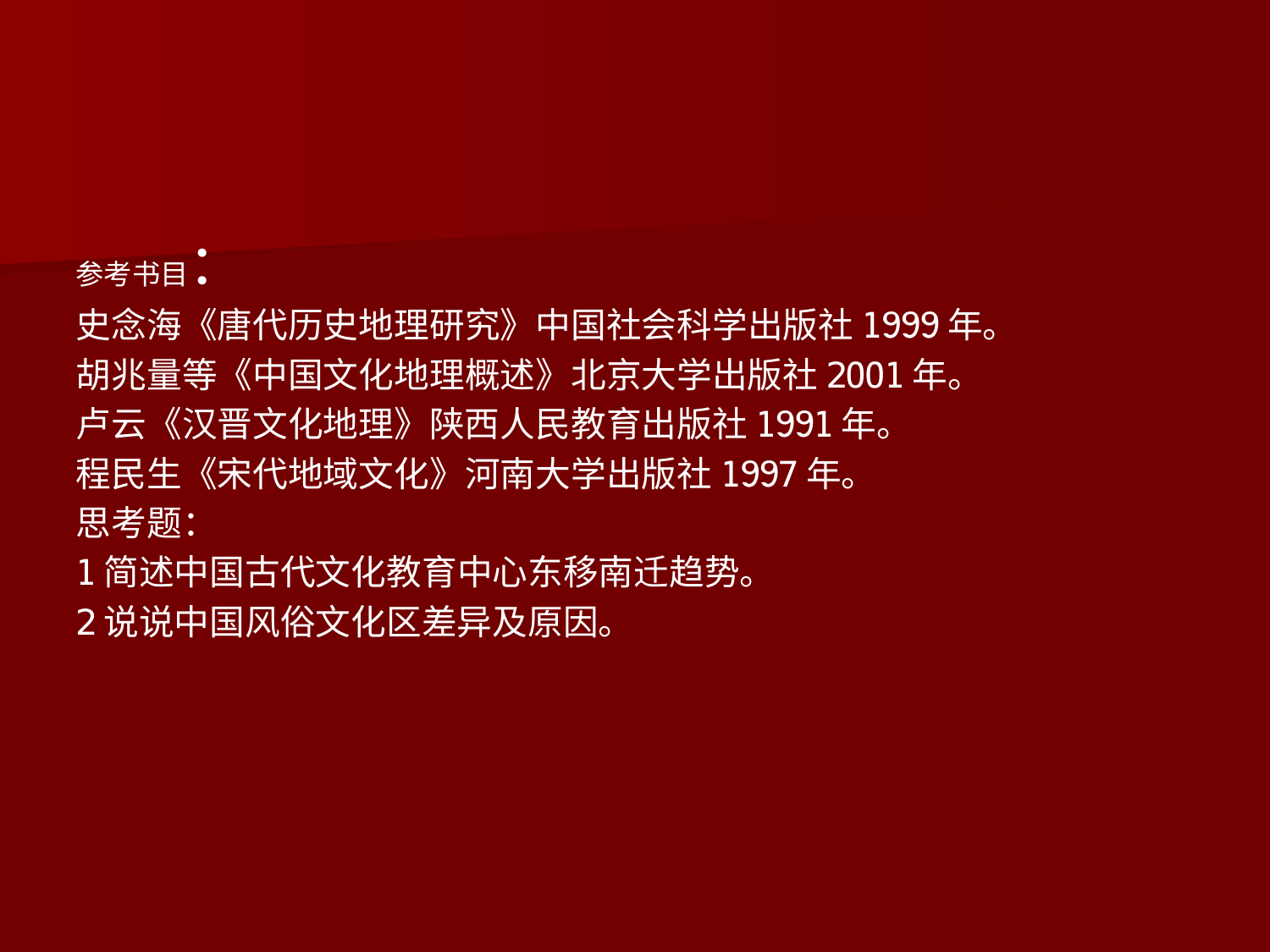

#
参考书目：
史念海《唐代历史地理研究》中国社会科学出版社1999年。
胡兆量等《中国文化地理概述》北京大学出版社2001年。
卢云《汉晋文化地理》陕西人民教育出版社1991年。
程民生《宋代地域文化》河南大学出版社1997年。
思考题：
1简述中国古代文化教育中心东移南迁趋势。
2说说中国风俗文化区差异及原因。